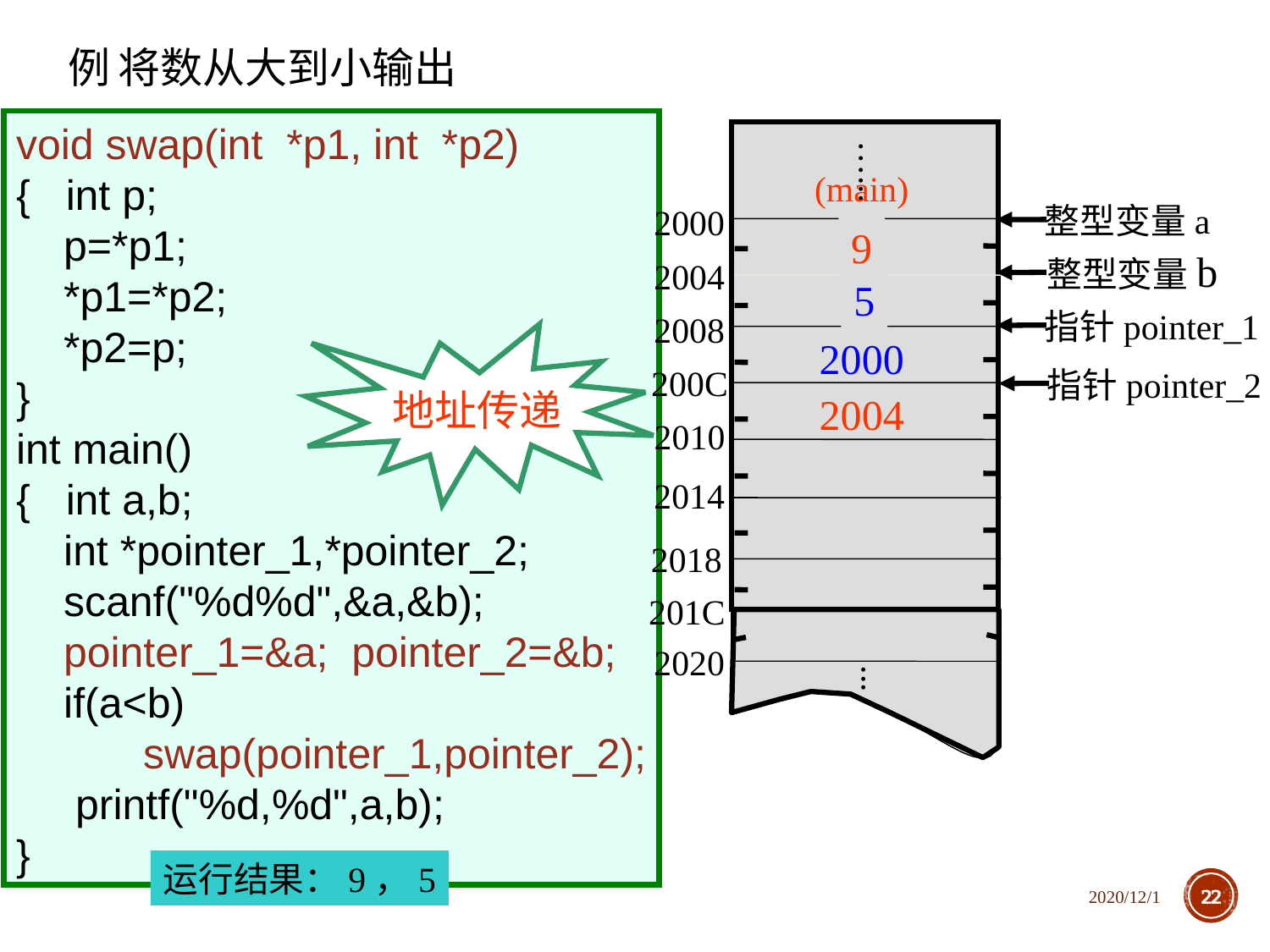

例 将数从大到小输出
void swap(int  *p1, int  *p2)
{   int p;
    p=*p1;
    *p1=*p2;
    *p2=p;
}
int main()
{   int a,b;
    int *pointer_1,*pointer_2;
    scanf("%d%d",&a,&b);
    pointer_1=&a;  pointer_2=&b;
    if(a<b)
	swap(pointer_1,pointer_2);
     printf("%d,%d",a,b);
}

…...
2000

2004

2008

200C

2010

2014

2018

201C

2020

...
(main)
整型变量a

  整型变量b

指针pointer_1

指针pointer_2

9
5
5
9
2000
地址传递
2004
运行结果：9，5
2020/12/1
22